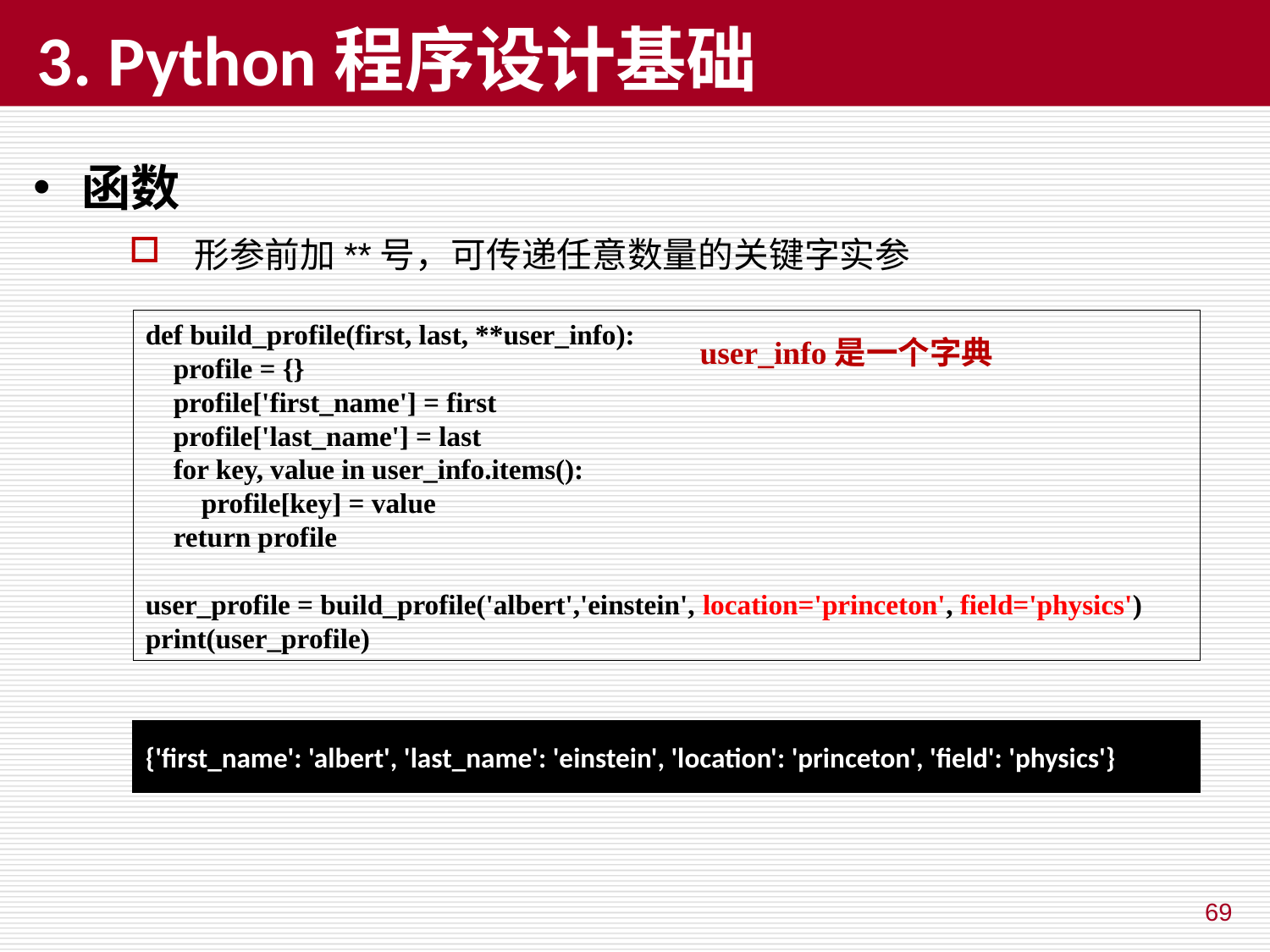

# 3. Python程序设计基础
函数
形参前加**号，可传递任意数量的关键字实参

def build_profile(first, last, **user_info):
    profile = {}
    profile['first_name'] = first
    profile['last_name'] = last
    for key, value in user_info.items():
        profile[key] = value
    return profile

user_profile = build_profile('albert','einstein', location='princeton', field='physics')
print(user_profile)
user_info是一个字典
{'first_name': 'albert', 'last_name': 'einstein', 'location': 'princeton', 'field': 'physics'}
69